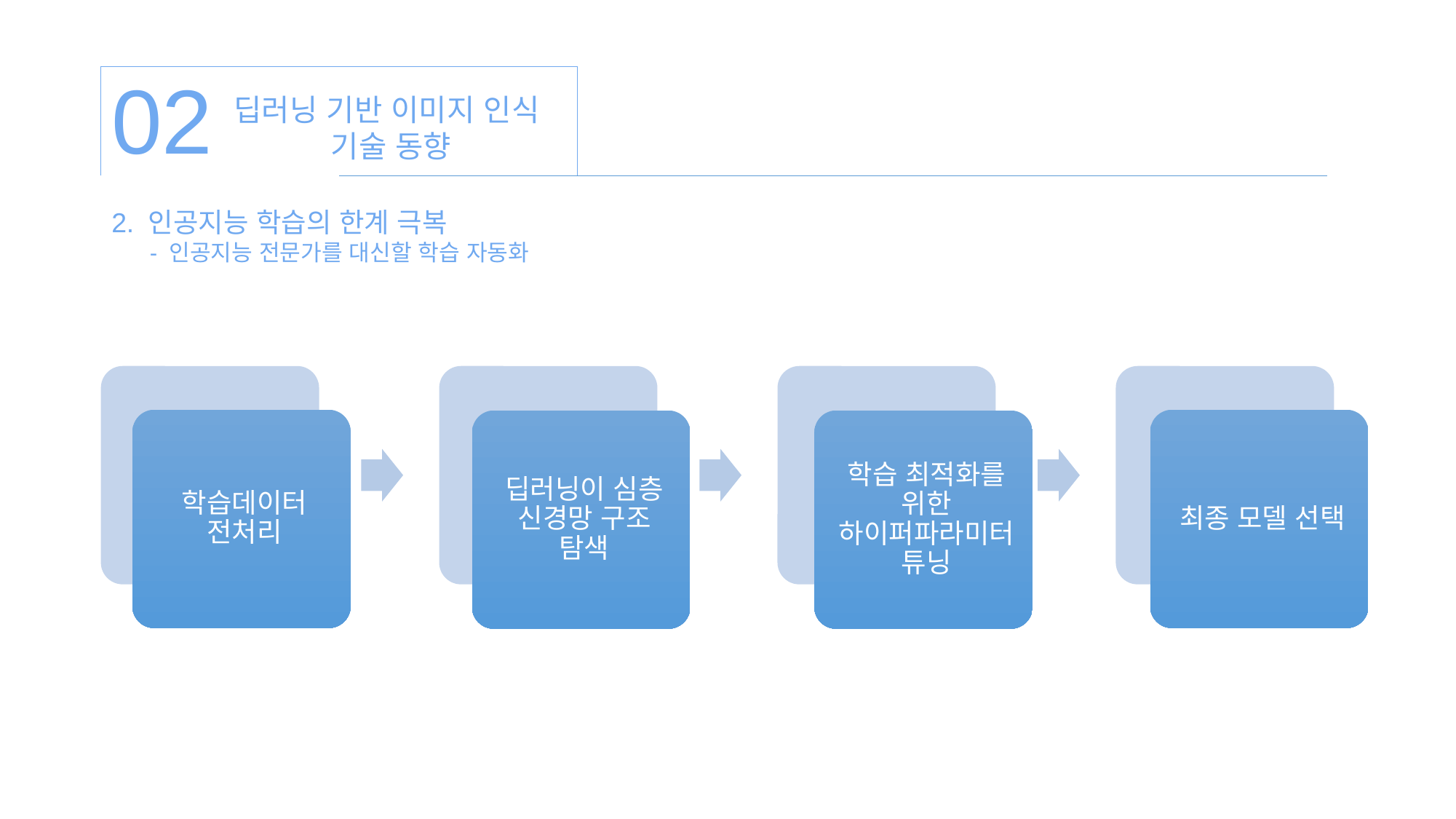

02
딥러닝 기반 이미지 인식
기술 동향
2. 인공지능 학습의 한계 극복
      - 인공지능 전문가를 대신할 학습 자동화
학습데이터 전처리

딥러닝이 심층 신경망 구조 탐색

학습 최적화를 위한 하이퍼파라미터 튜닝

최종 모델 선택